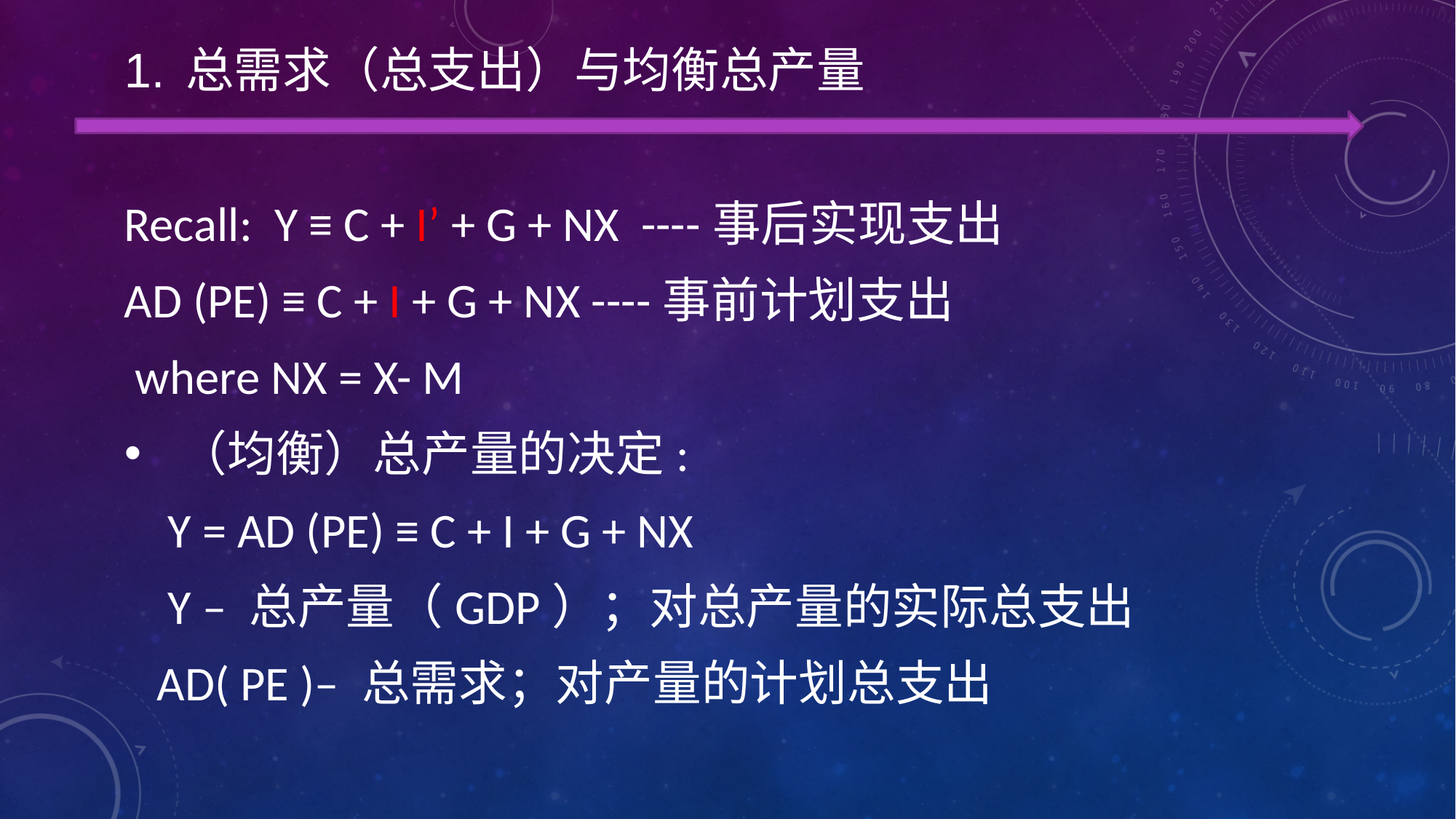

总需求（总支出）与均衡总产量

Recall:  Y ≡ C + I’ + G + NX  ----事后实现支出
AD (PE) ≡ C + I + G + NX ----事前计划支出
 where NX = X- M
（均衡）总产量的决定:
    Y = AD (PE) ≡ C + I + G + NX
    Y – 总产量（GDP）；对总产量的实际总支出
   AD( PE )– 总需求；对产量的计划总支出